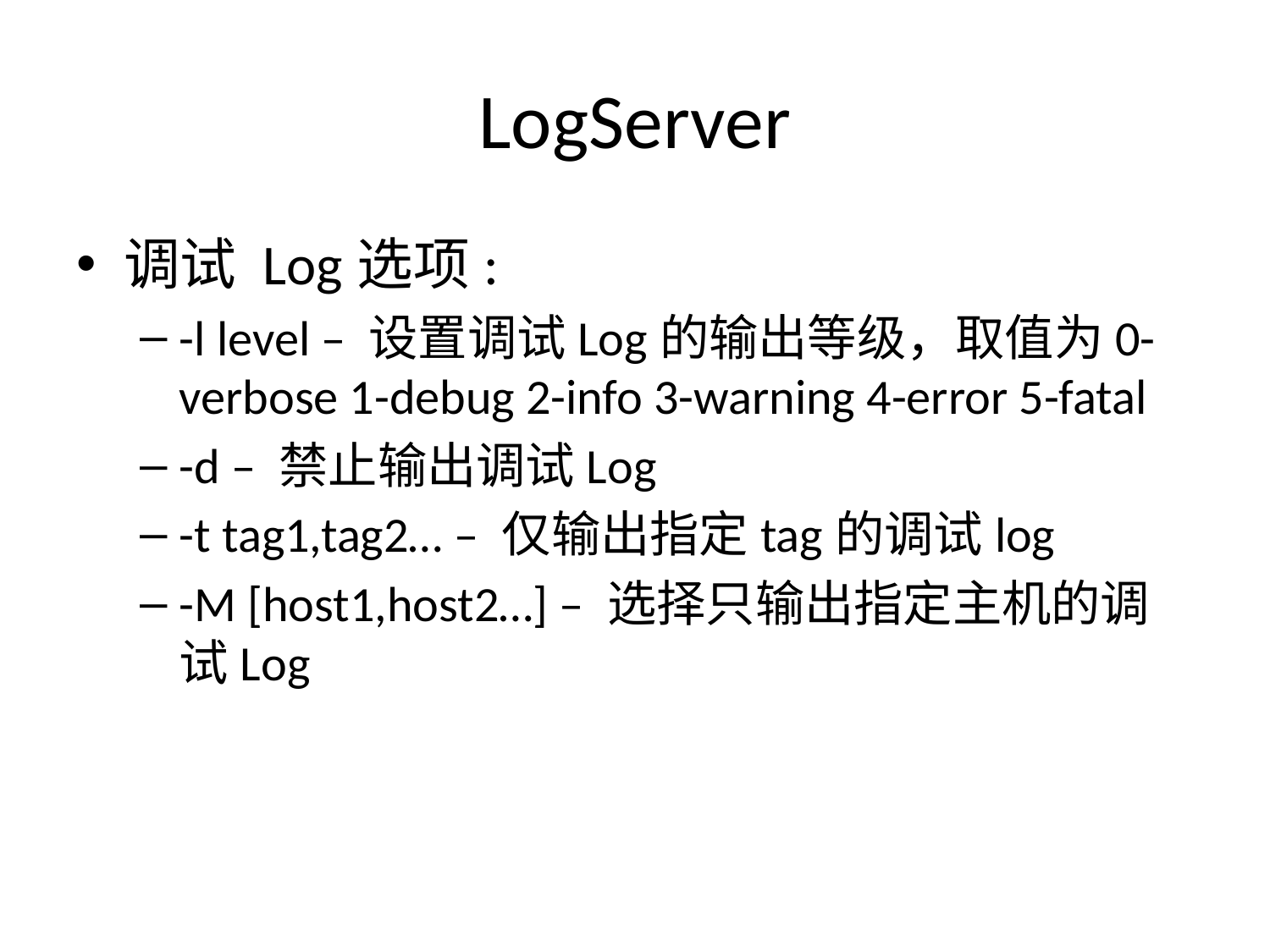

# LogServer
调试 Log选项:
-l level – 设置调试Log的输出等级，取值为0-verbose 1-debug 2-info 3-warning 4-error 5-fatal
-d – 禁止输出调试Log
-t tag1,tag2… – 仅输出指定tag的调试log
-M [host1,host2…] – 选择只输出指定主机的调试Log